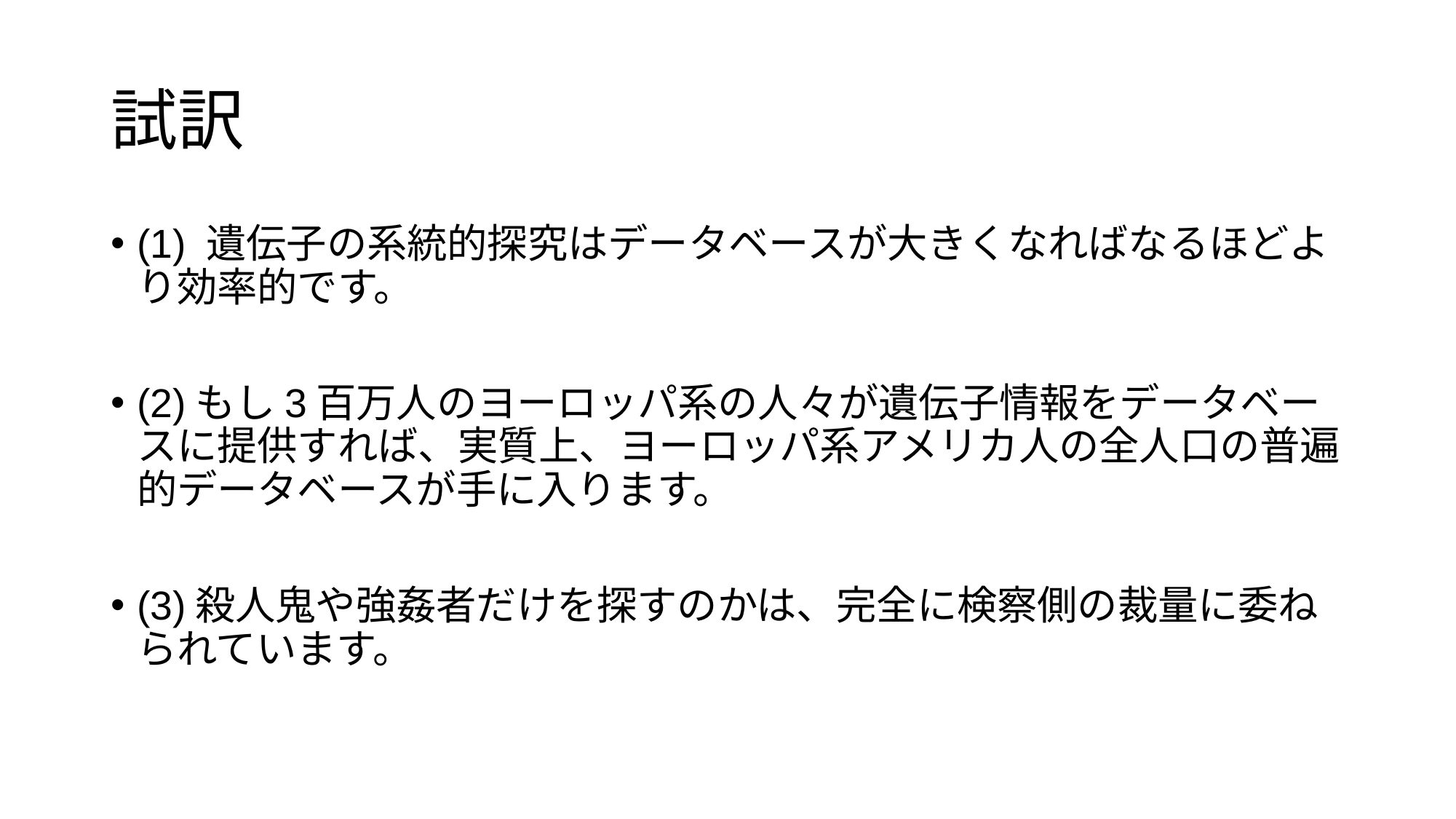

# 試訳
(1) 遺伝子の系統的探究はデータベースが大きくなればなるほどより効率的です。

(2)もし3百万人のヨーロッパ系の人々が遺伝子情報をデータベースに提供すれば、実質上、ヨーロッパ系アメリカ人の全人口の普遍的データベースが手に入ります。

(3)殺人鬼や強姦者だけを探すのかは、完全に検察側の裁量に委ねられています。